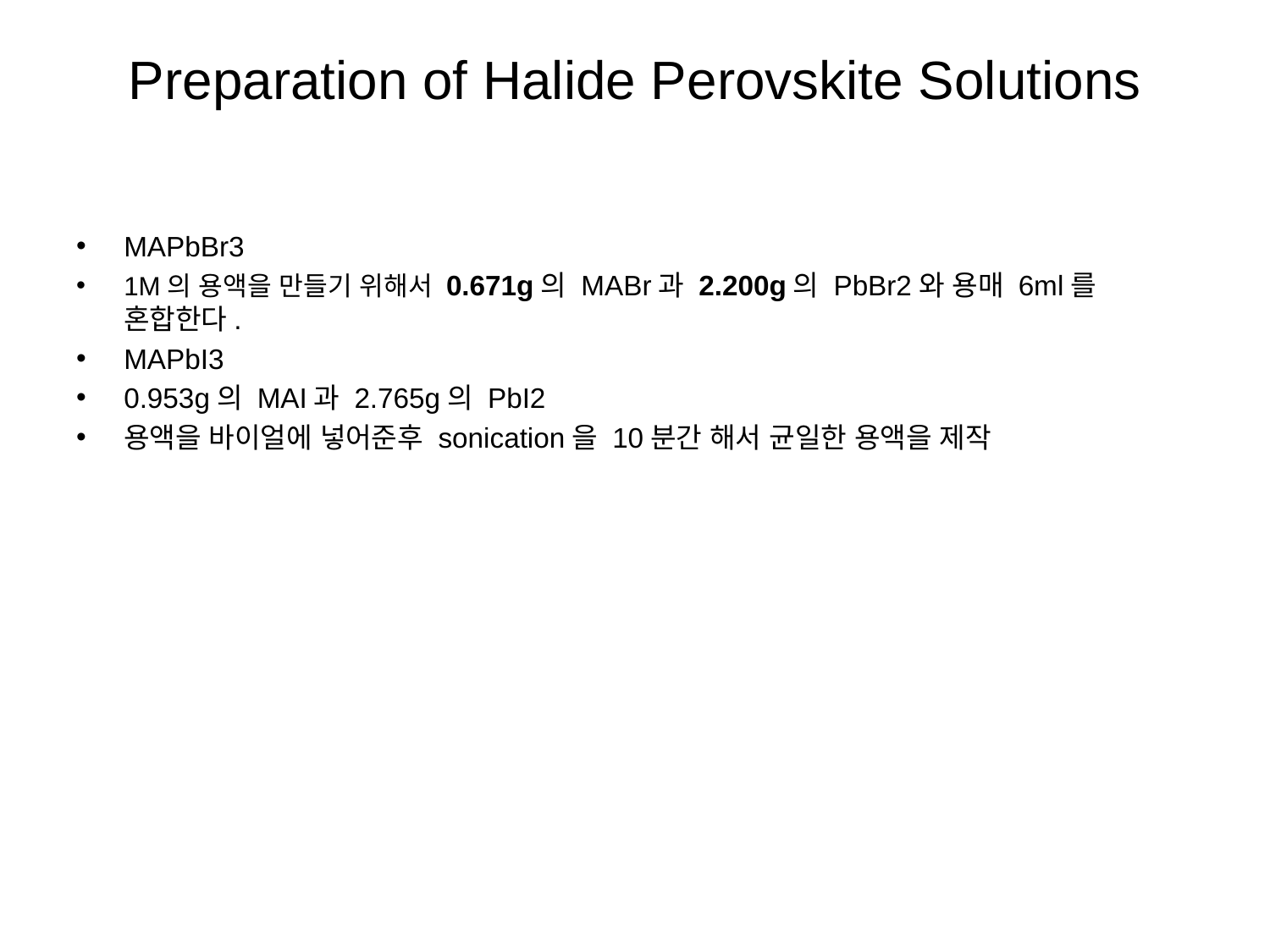

# Preparation of Halide Perovskite Solutions
MAPbBr3
1M의 용액을 만들기 위해서 0.671g의 MABr과 2.200g의 PbBr2와 용매 6ml를 혼합한다.
MAPbI3
0.953g의 MAI과 2.765g의 PbI2
용액을 바이얼에 넣어준후 sonication을 10분간 해서 균일한 용액을 제작